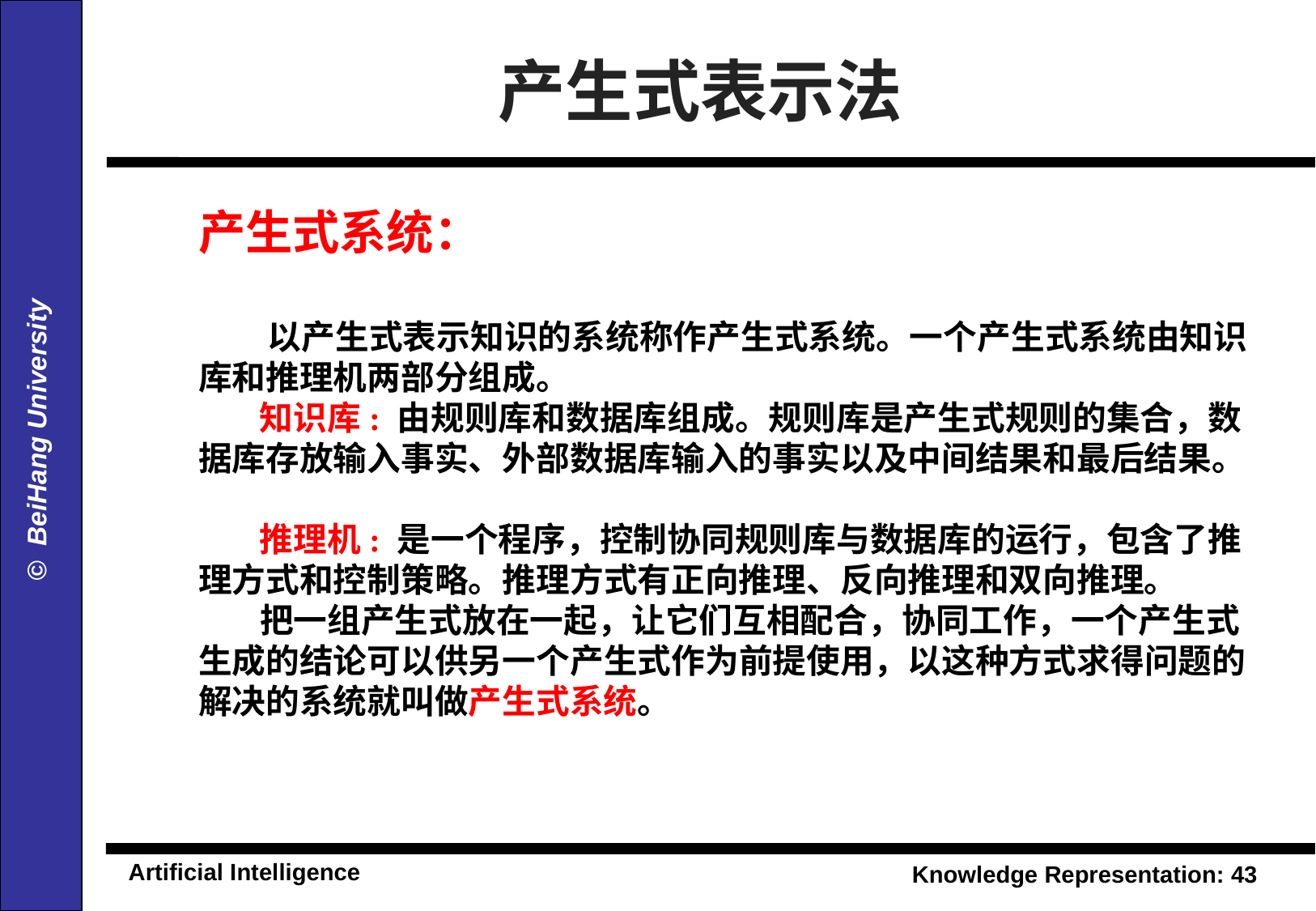

产生式表示法
产生式系统：

        以产生式表示知识的系统称作产生式系统。一个产生式系统由知识库和推理机两部分组成。
        知识库: 由规则库和数据库组成。规则库是产生式规则的集合，数据库存放输入事实、外部数据库输入的事实以及中间结果和最后结果。
        推理机: 是一个程序，控制协同规则库与数据库的运行，包含了推理方式和控制策略。推理方式有正向推理、反向推理和双向推理。
        把一组产生式放在一起，让它们互相配合，协同工作，一个产生式生成的结论可以供另一个产生式作为前提使用，以这种方式求得问题的解决的系统就叫做产生式系统。